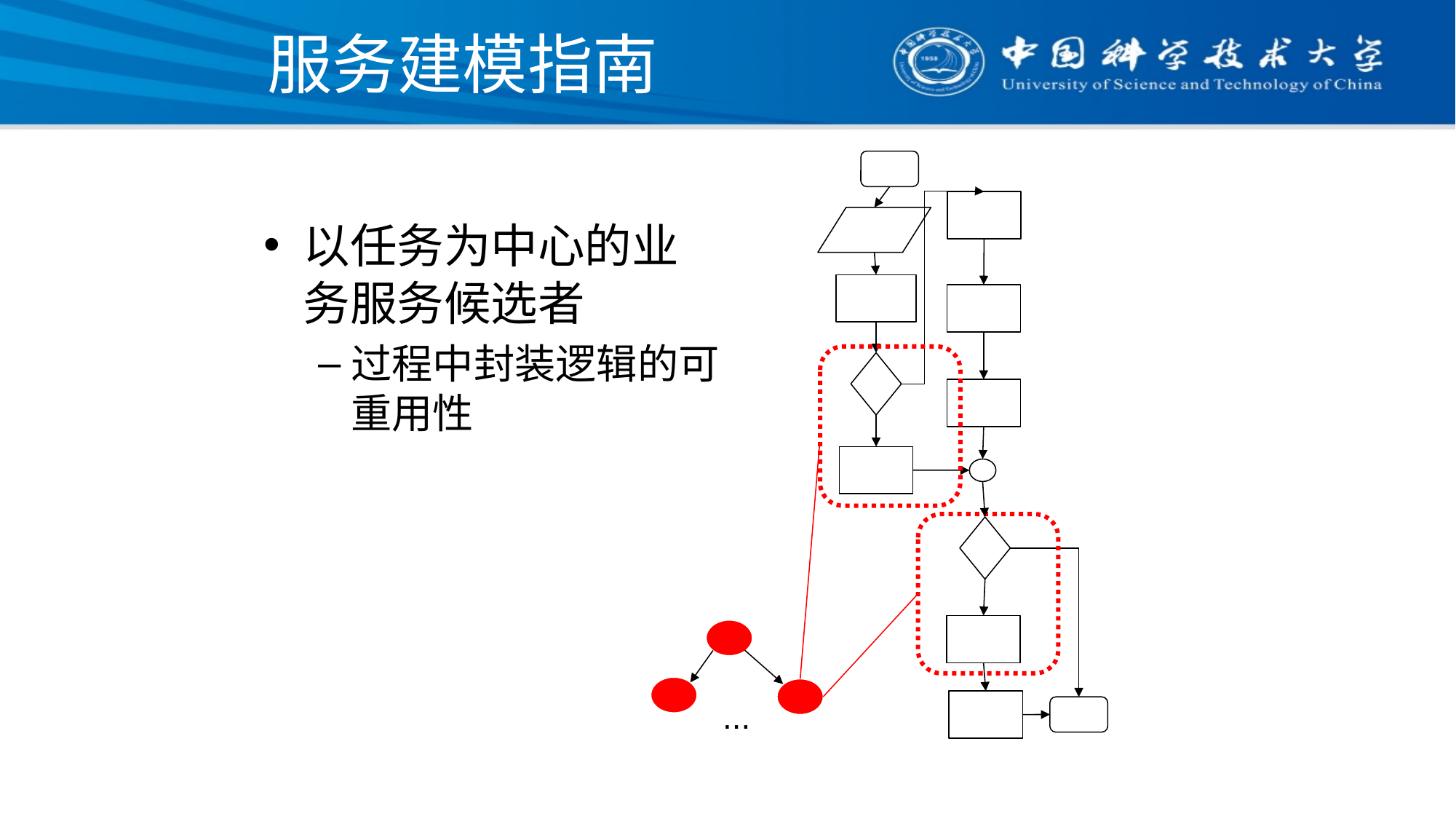

# 服务建模指南

以任务为中心的业务服务候选者
过程中封装逻辑的可重用性

...